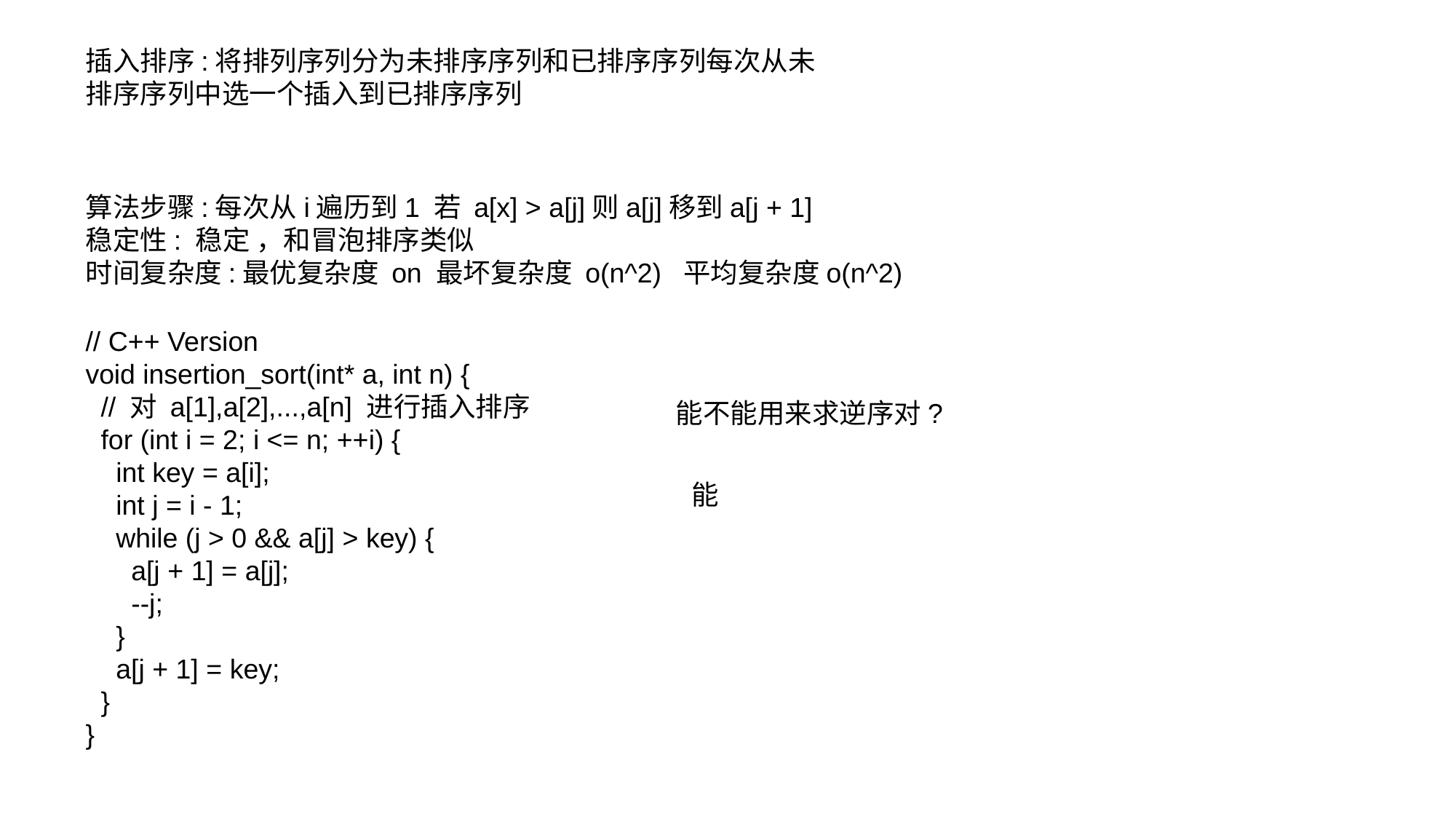

插入排序:将排列序列分为未排序序列和已排序序列每次从未排序序列中选一个插入到已排序序列
算法步骤:每次从i遍历到1 若 a[x] > a[j]则a[j]移到a[j + 1]
稳定性: 稳定 ，和冒泡排序类似
时间复杂度:最优复杂度 on 最坏复杂度 o(n^2)  平均复杂度o(n^2)
// C++ Version
void insertion_sort(int* a, int n) {
  // 对 a[1],a[2],...,a[n] 进行插入排序
  for (int i = 2; i <= n; ++i) {
    int key = a[i];
    int j = i - 1;
    while (j > 0 && a[j] > key) {
      a[j + 1] = a[j];
      --j;
    }
    a[j + 1] = key;
  }
}
能不能用来求逆序对?
能